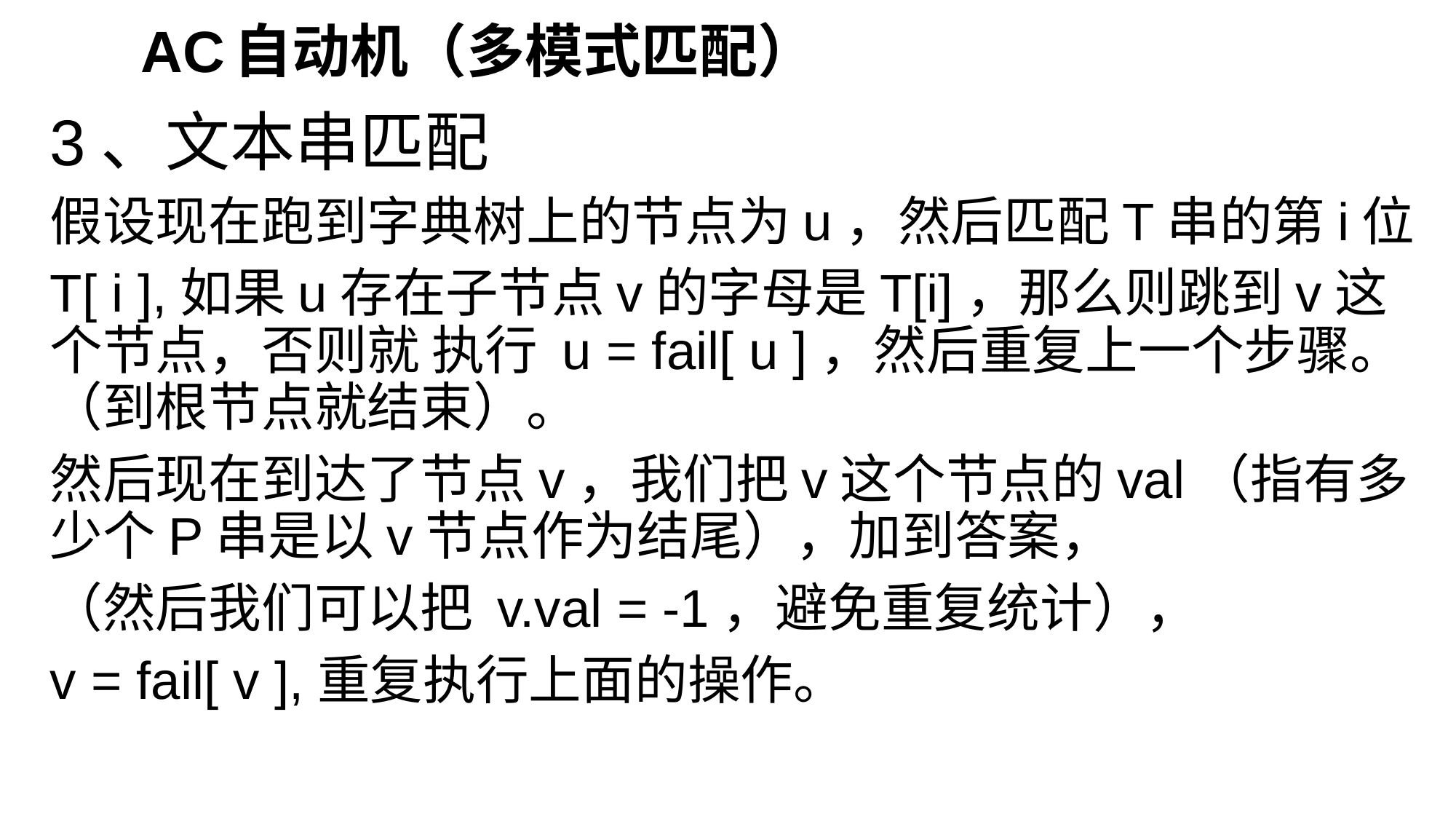

# AC自动机（多模式匹配）
3、文本串匹配
假设现在跑到字典树上的节点为u，然后匹配T串的第i位
T[ i ],如果u存在子节点v的字母是T[i]，那么则跳到v这个节点，否则就 执行 u = fail[ u ]，然后重复上一个步骤。（到根节点就结束）。
然后现在到达了节点v，我们把v这个节点的val（指有多少个P串是以v节点作为结尾），加到答案，
（然后我们可以把 v.val = -1，避免重复统计），
v = fail[ v ],重复执行上面的操作。